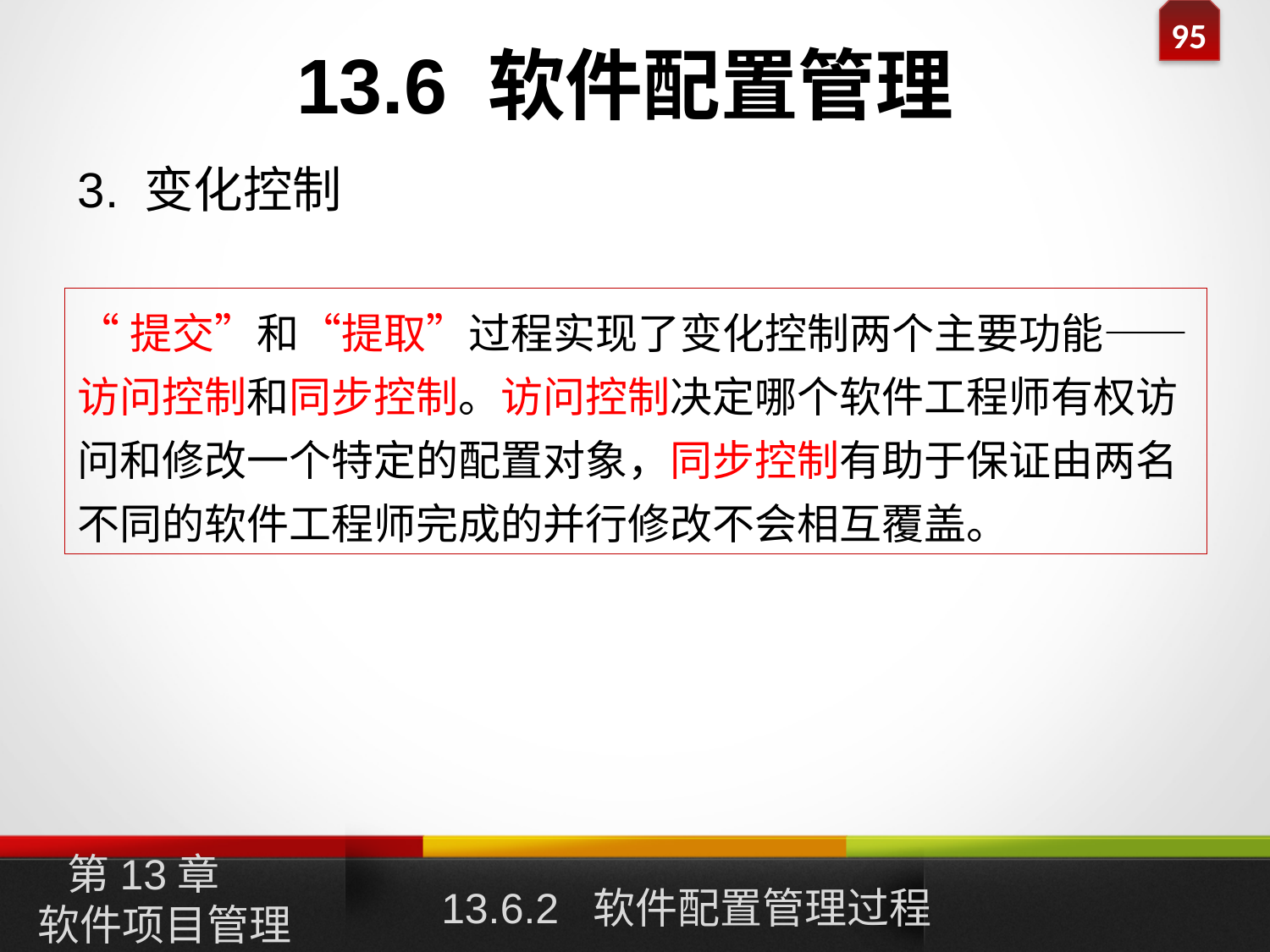

# 13.6 软件配置管理
3. 变化控制
“提交”和“提取”过程实现了变化控制两个主要功能——访问控制和同步控制。访问控制决定哪个软件工程师有权访问和修改一个特定的配置对象，同步控制有助于保证由两名不同的软件工程师完成的并行修改不会相互覆盖。
第13章
软件项目管理
13.6.2  软件配置管理过程